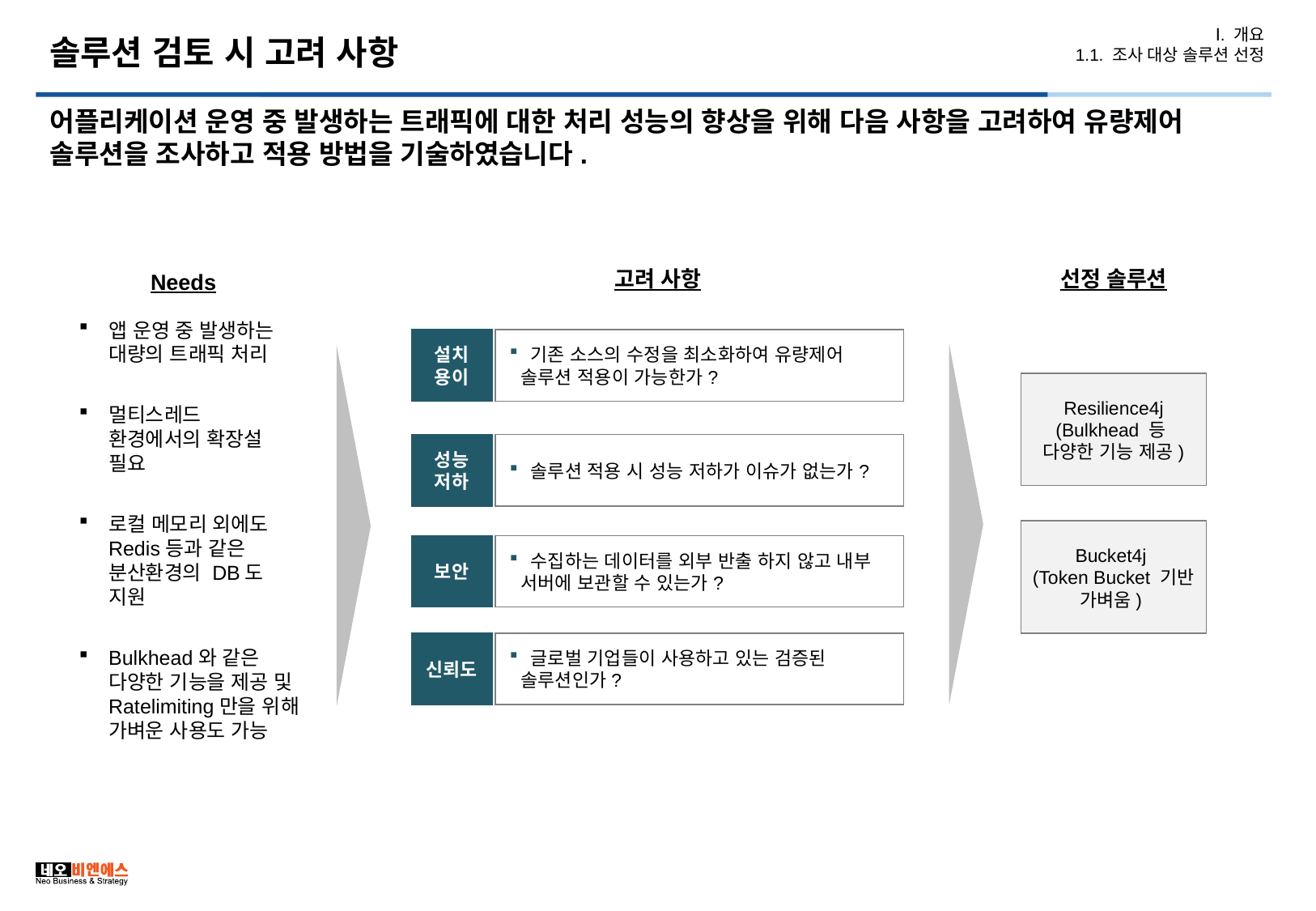

# 솔루션 검토 시 고려 사항
Ⅰ. 개요
1.1. 조사 대상 솔루션 선정
어플리케이션 운영 중 발생하는 트래픽에 대한 처리 성능의 향상을 위해 다음 사항을 고려하여 유량제어 솔루션을 조사하고 적용 방법을 기술하였습니다.
고려 사항
선정 솔루션
Needs
앱 운영 중 발생하는 대량의 트래픽 처리

멀티스레드 환경에서의 확장설 필요

로컬 메모리 외에도 Redis등과 같은 분산환경의 DB도 지원

Bulkhead와 같은 다양한 기능을 제공 및 Ratelimiting만을 위해 가벼운 사용도 가능

설치 용이
 기존 소스의 수정을 최소화하여 유량제어 솔루션 적용이 가능한가?

Resilience4j
(Bulkhead 등
다양한 기능 제공)
성능 저하
 솔루션 적용 시 성능 저하가 이슈가 없는가?
Bucket4j
(Token Bucket 기반 가벼움)
보안
 수집하는 데이터를 외부 반출 하지 않고 내부 서버에 보관할 수 있는가?
신뢰도
 글로벌 기업들이 사용하고 있는 검증된 솔루션인가?